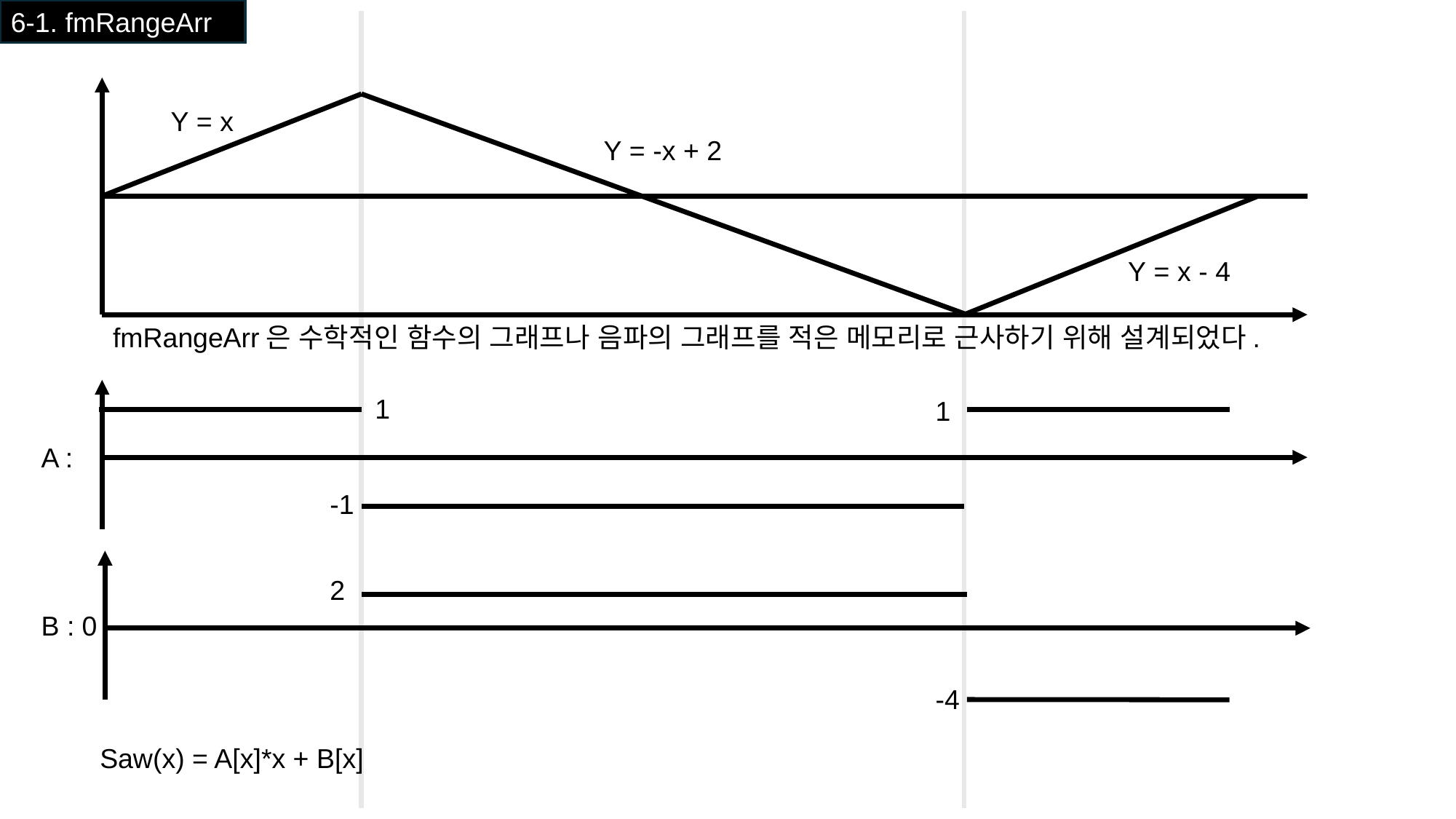

6-1. fmRangeArr
Y = x
Y = -x + 2
Y = x - 4
fmRangeArr은 수학적인 함수의 그래프나 음파의 그래프를 적은 메모리로 근사하기 위해 설계되었다.
1
1
A :
-1
2
B :
0
-4
Saw(x) = A[x]*x + B[x]